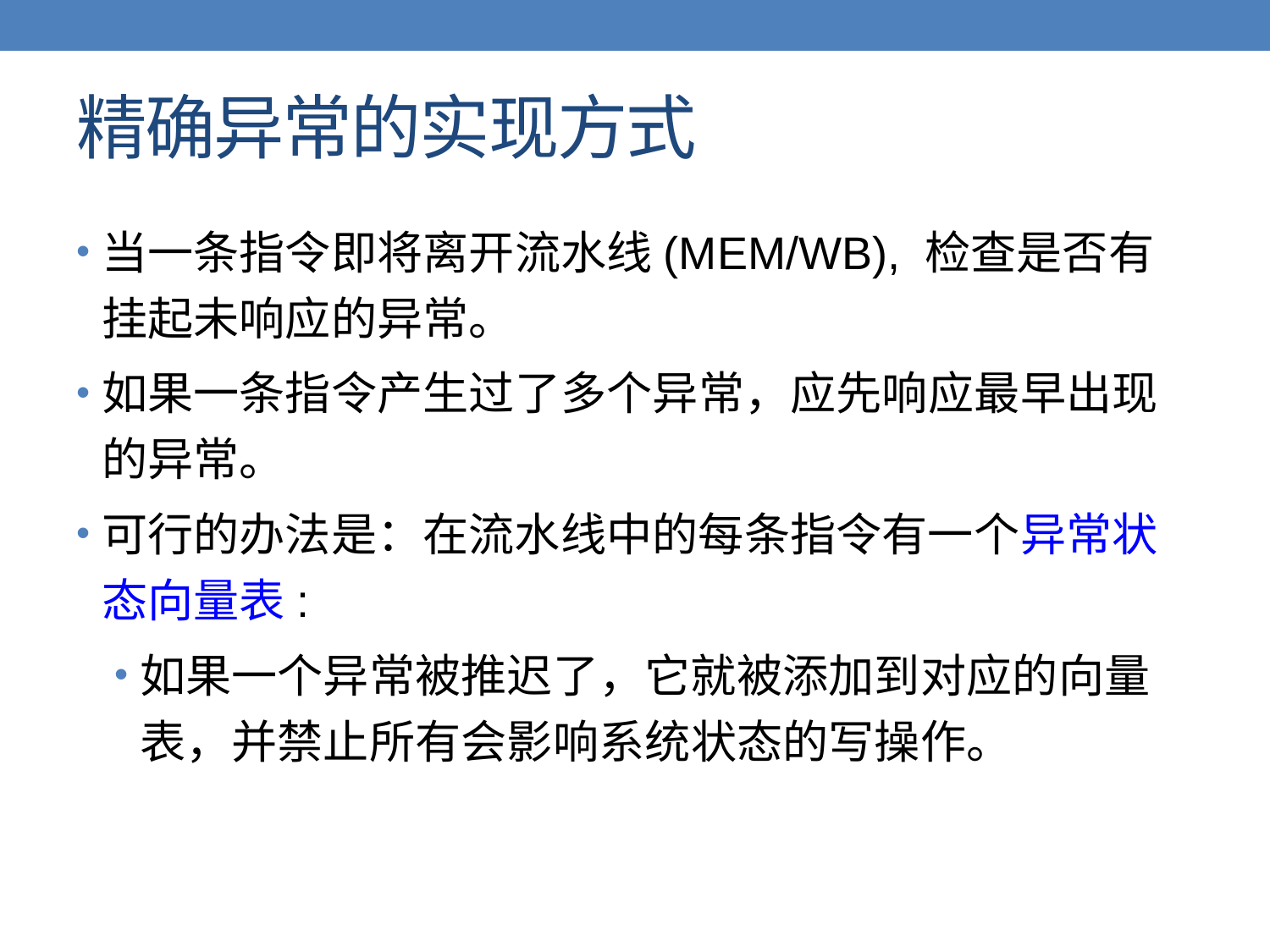

# 精确异常的实现方式
当一条指令即将离开流水线(MEM/WB), 检查是否有挂起未响应的异常。
如果一条指令产生过了多个异常，应先响应最早出现的异常。
可行的办法是：在流水线中的每条指令有一个异常状态向量表:
如果一个异常被推迟了，它就被添加到对应的向量表，并禁止所有会影响系统状态的写操作。